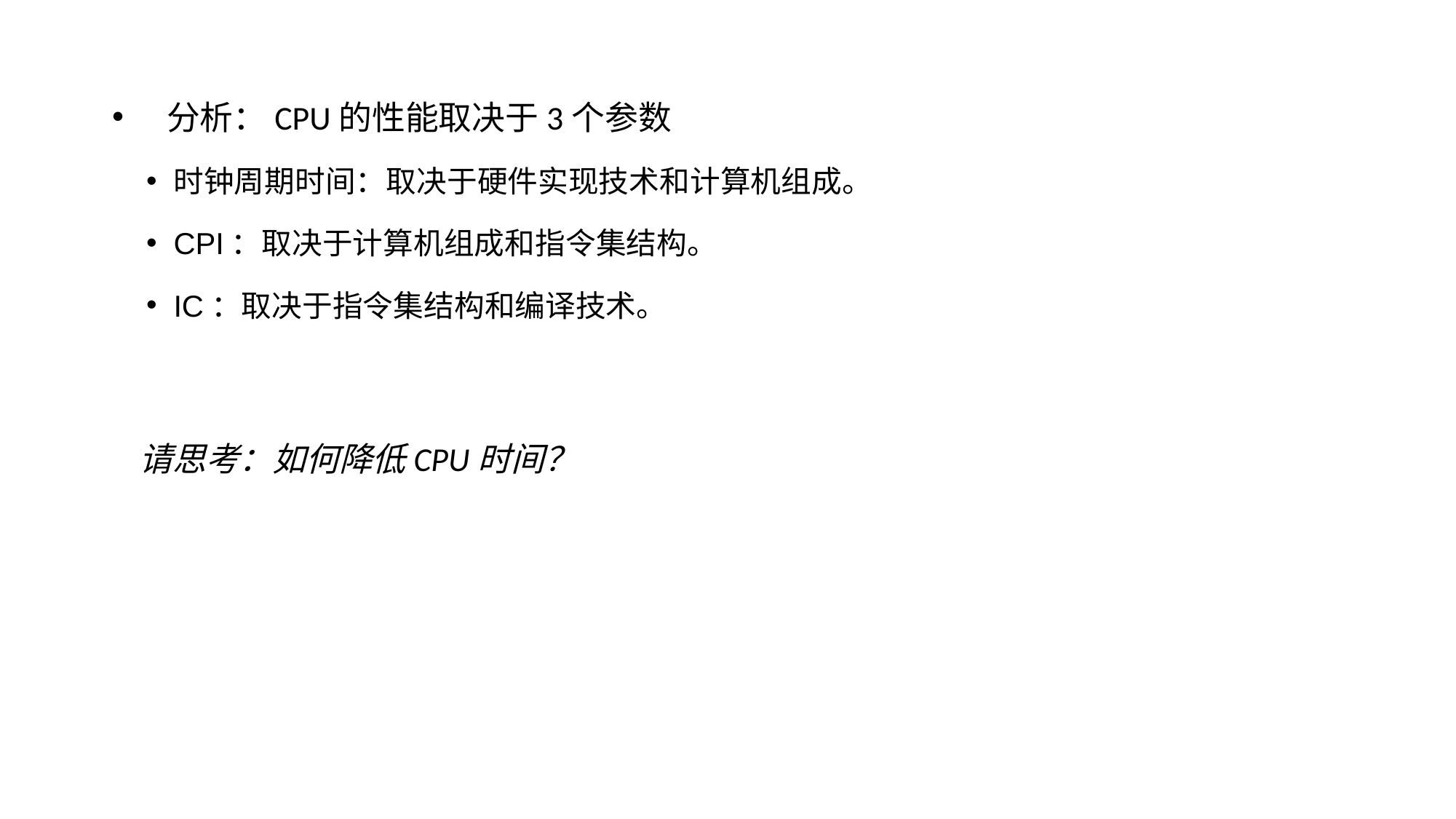

分析：CPU的性能取决于3个参数
时钟周期时间：取决于硬件实现技术和计算机组成。
CPI：取决于计算机组成和指令集结构。
IC：取决于指令集结构和编译技术。
请思考：如何降低CPU时间？